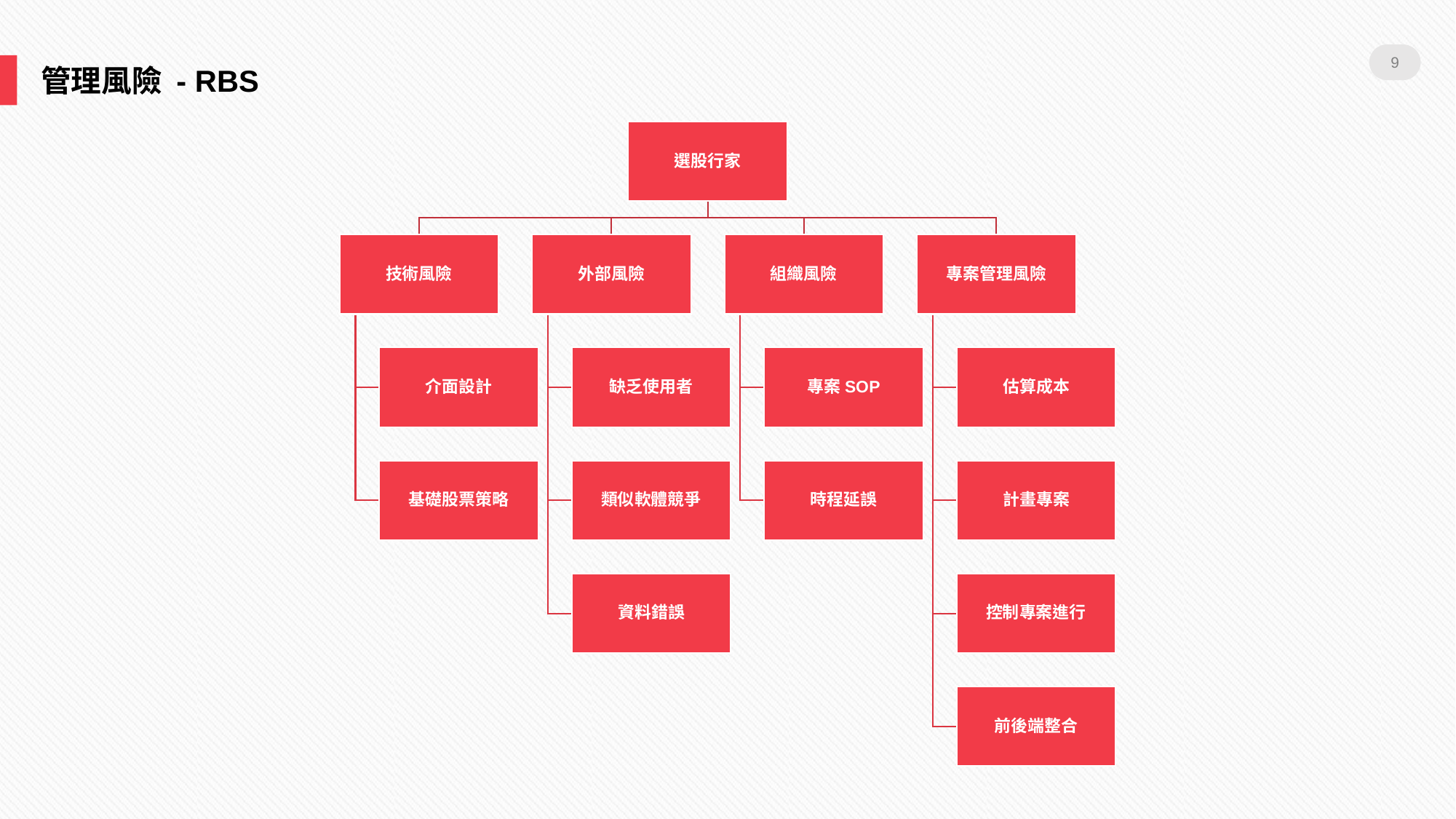

9
管理風險 - RBS
選股行家
技術風險
介面設計
基礎股票策略
外部風險
缺乏使用者
類似軟體競爭
資料錯誤
組織風險
專案SOP
時程延誤
專案管理風險
估算成本
計畫專案
控制專案進行
前後端整合